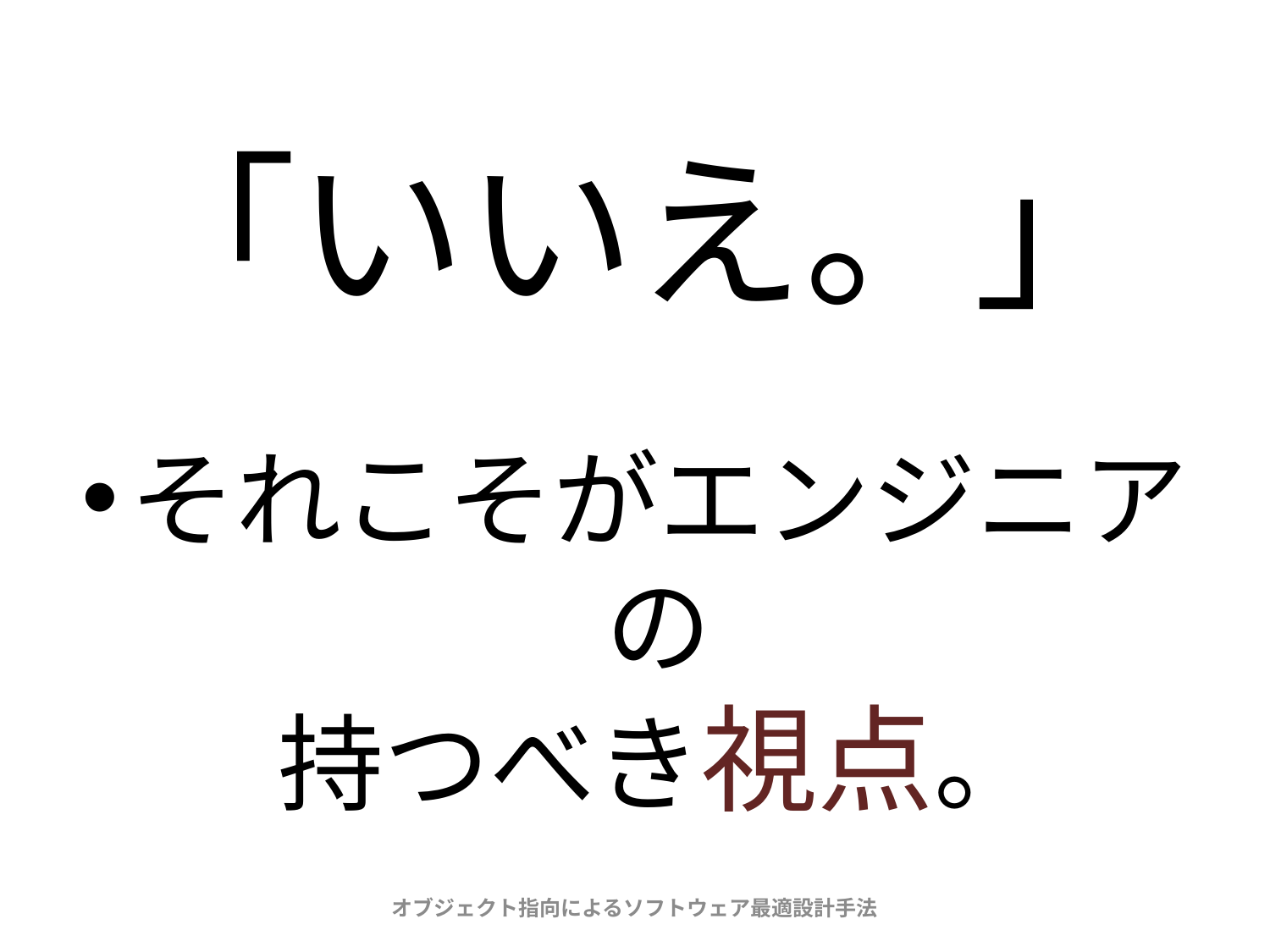

# 「いいえ。」
それこそがエンジニアの
持つべき視点。
オブジェクト指向によるソフトウェア最適設計手法